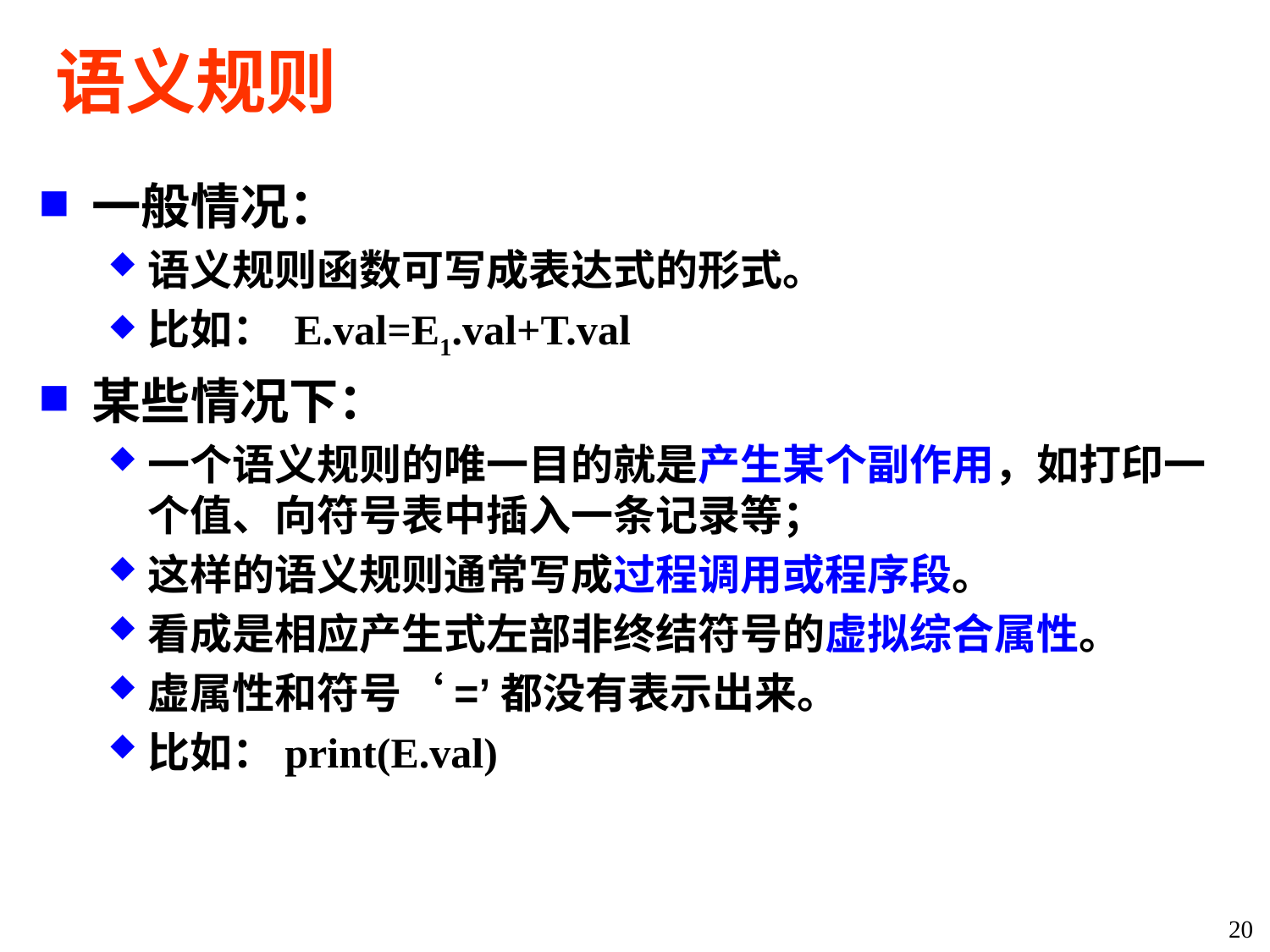

# 语义规则
一般情况：
语义规则函数可写成表达式的形式。
比如： E.val=E1.val+T.val
某些情况下：
一个语义规则的唯一目的就是产生某个副作用，如打印一个值、向符号表中插入一条记录等；
这样的语义规则通常写成过程调用或程序段。
看成是相应产生式左部非终结符号的虚拟综合属性。
虚属性和符号‘=’都没有表示出来。
比如：print(E.val)
20